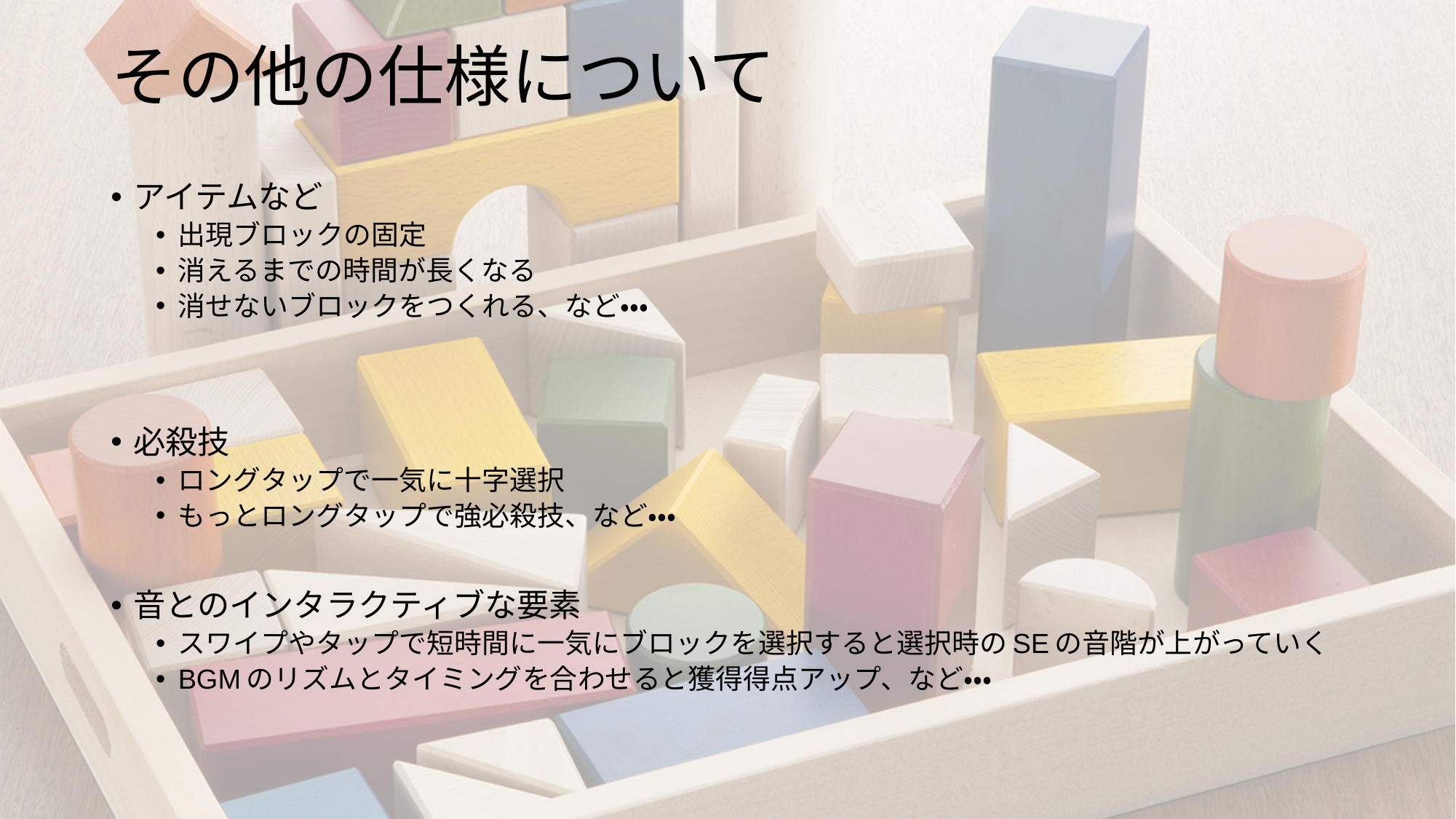

# その他の仕様について
アイテムなど
出現ブロックの固定
消えるまでの時間が長くなる
消せないブロックをつくれる、など・・・

必殺技
ロングタップで一気に十字選択
もっとロングタップで強必殺技、など・・・

音とのインタラクティブな要素
スワイプやタップで短時間に一気にブロックを選択すると選択時のSEの音階が上がっていく
BGMのリズムとタイミングを合わせると獲得得点アップ、など・・・